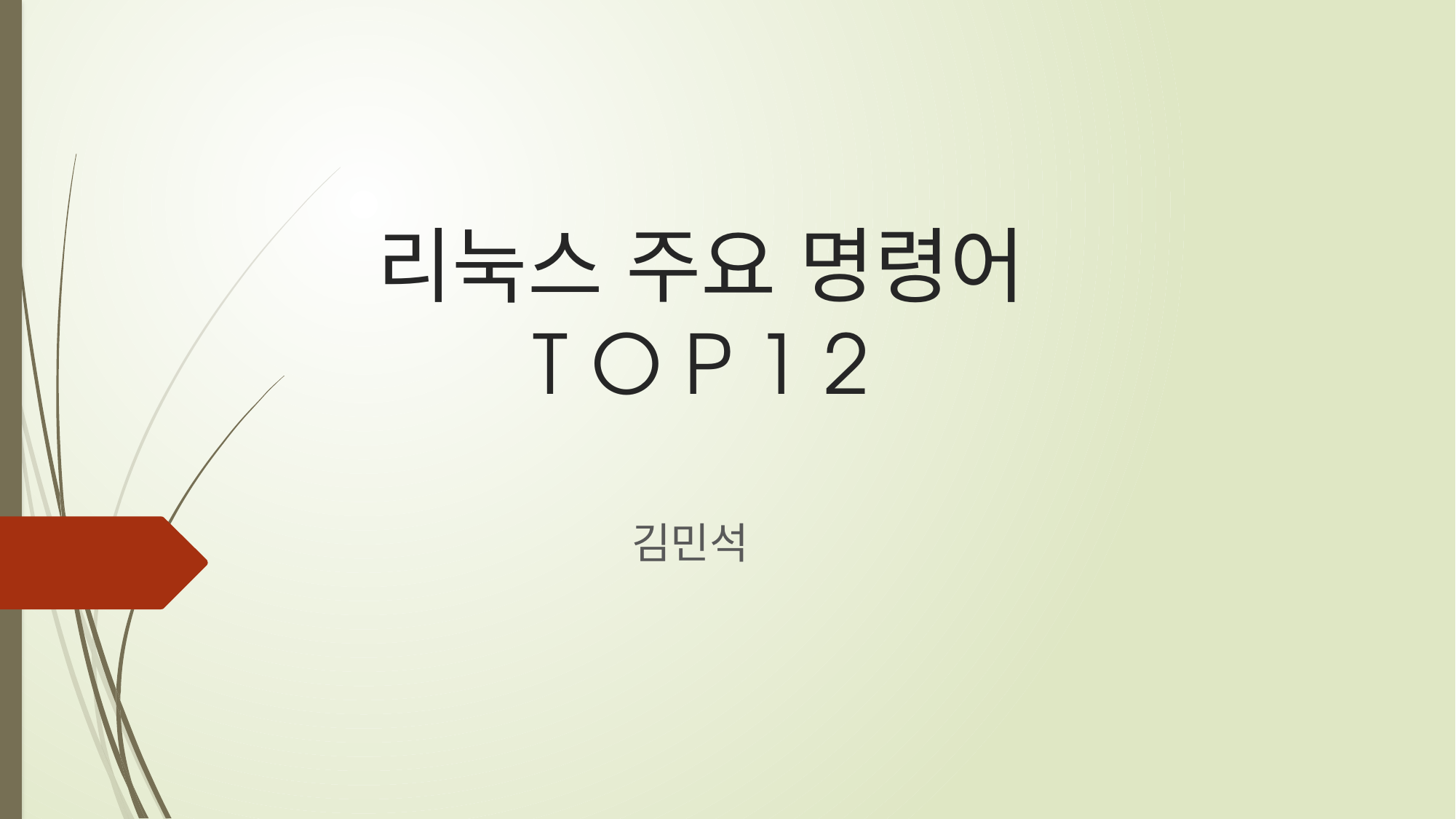

# 리눅스 주요 명령어 T O P 1 2
김민석